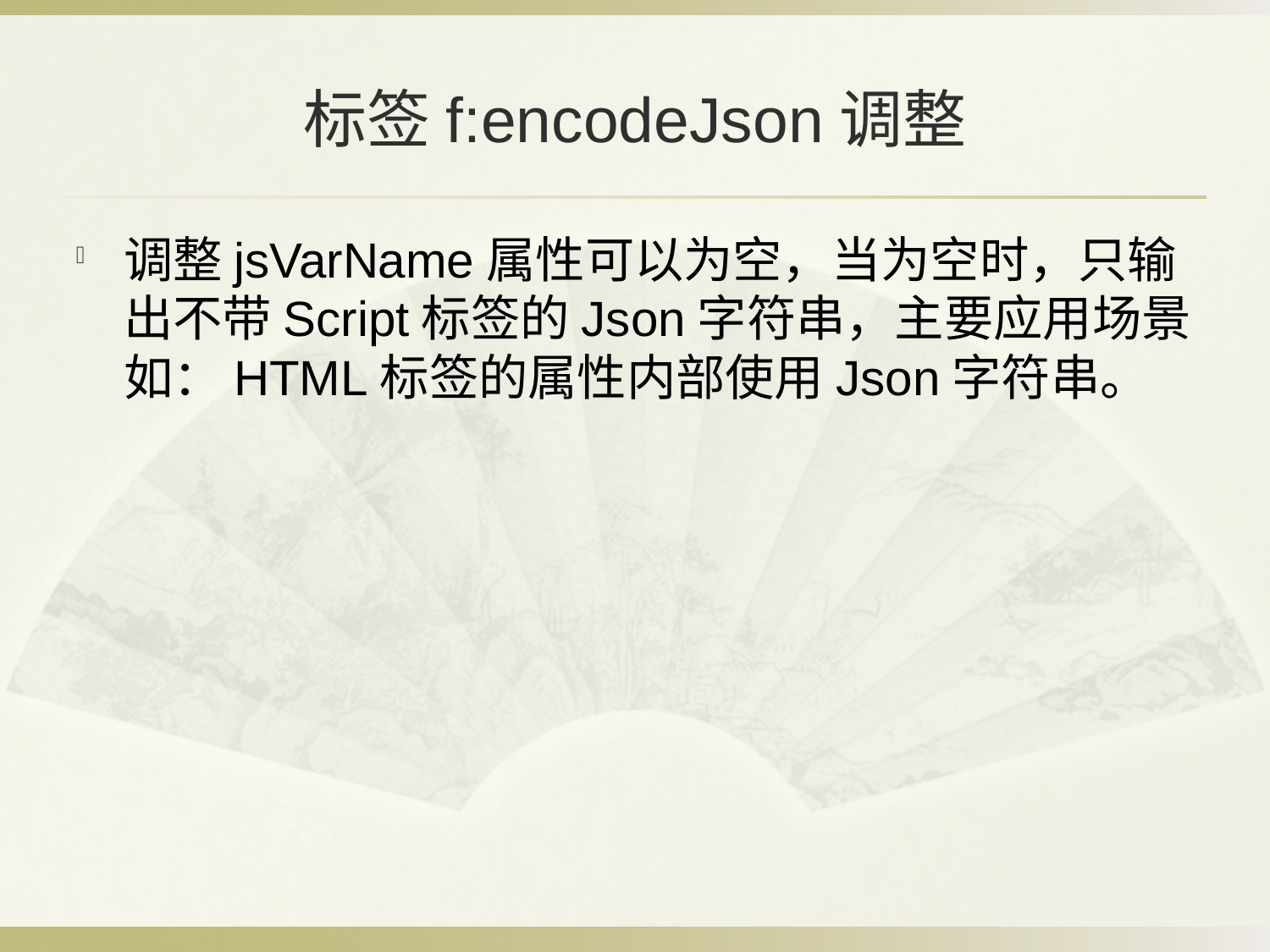

# 标签f:encodeJson调整
调整jsVarName属性可以为空，当为空时，只输出不带Script标签的Json字符串，主要应用场景如：HTML标签的属性内部使用Json字符串。